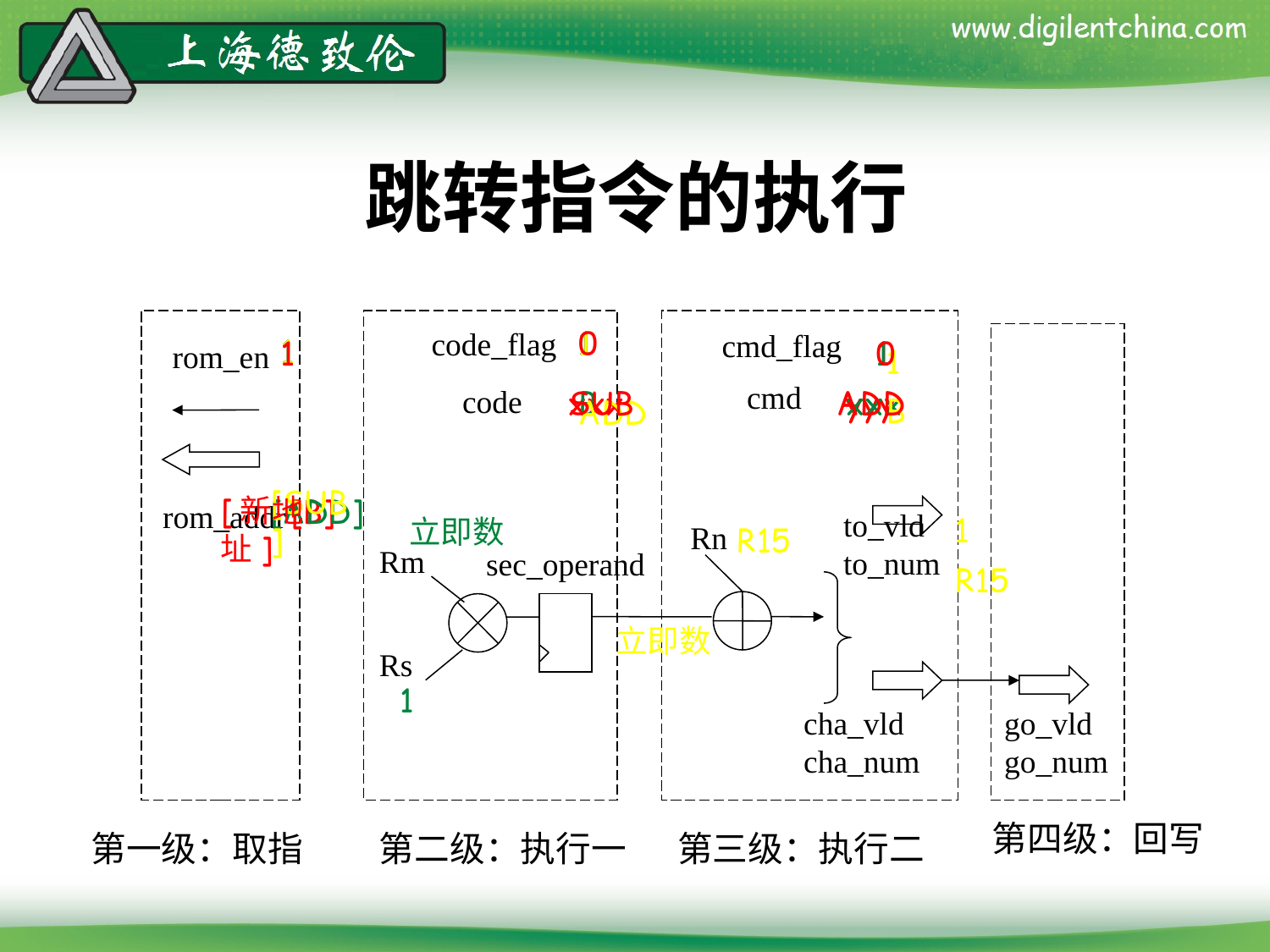

# 跳转指令的执行

code_flag

cmd_flag
rom_en
cmd
code

rom_addr

to_vld
to_num
Rn
Rm
sec_operand

Rs

cha_vld
cha_num
go_vld
go_num
第四级：回写
第一级：取指
第二级：执行一
第三级：执行二
1
1
1
0
1
1
1
1
1
1
0
1
xxx
SUB
B
ADD
yyy
xxx
B
ADD
[SUB]
[新地址]
[ADD]
[B]
1
立即数
R15
R15
立即数
1